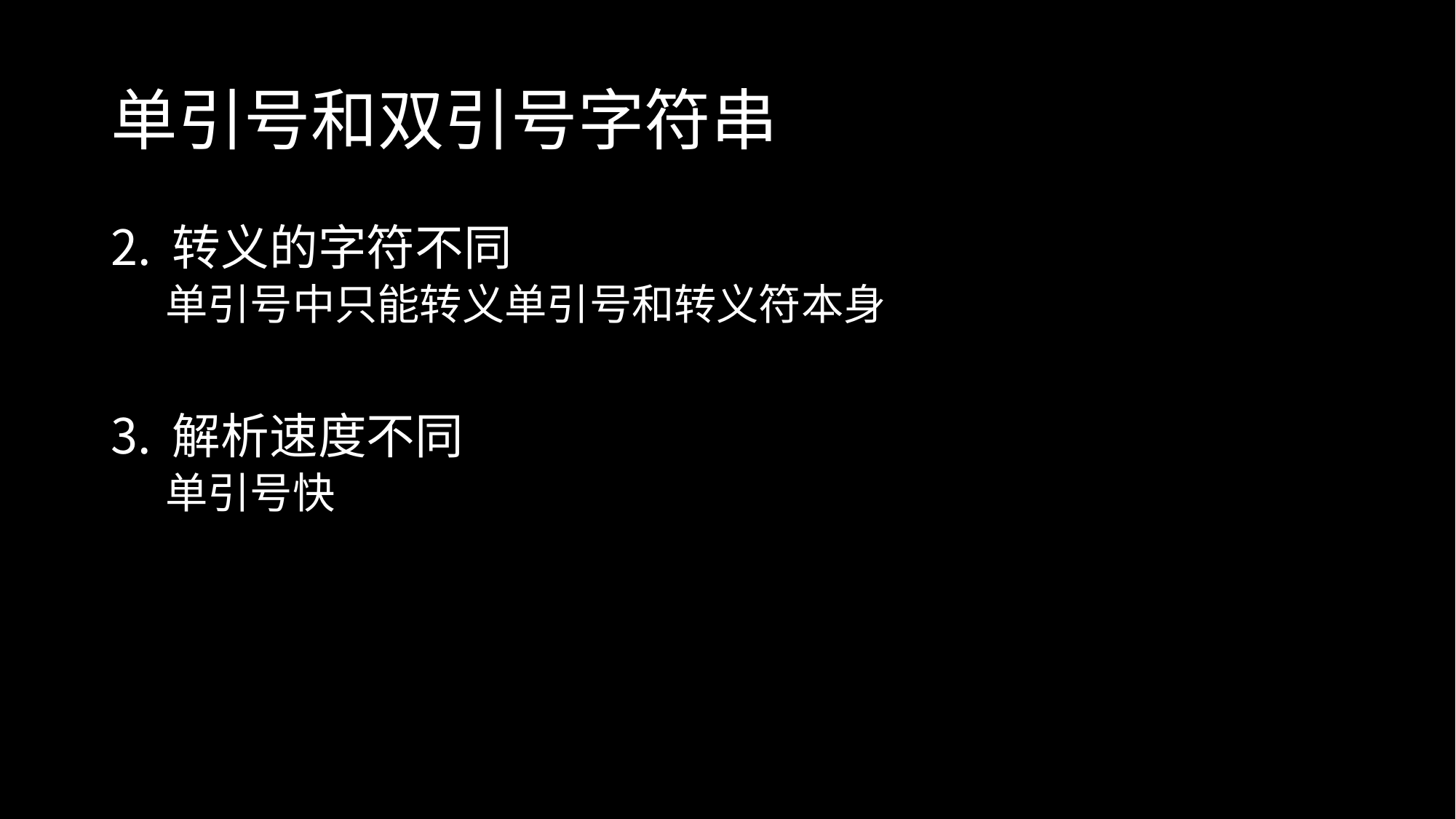

# 单引号和双引号字符串
转义的字符不同
单引号中只能转义单引号和转义符本身

解析速度不同
单引号快